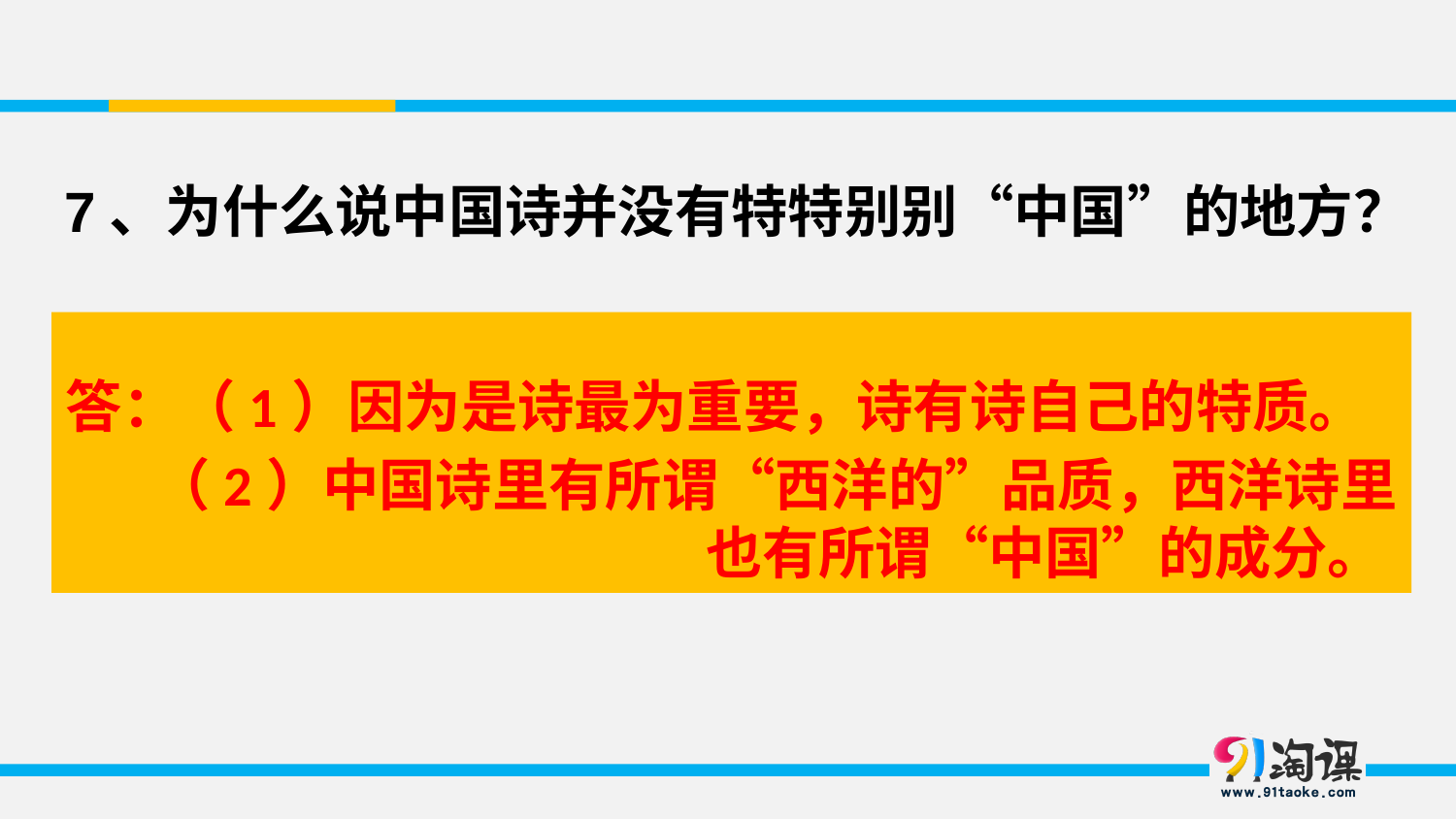

7、为什么说中国诗并没有特特别别“中国”的地方？
答：（1）因为是诗最为重要，诗有诗自己的特质。
    （2）中国诗里有所谓“西洋的”品质，西洋诗里也有所谓“中国”的成分。